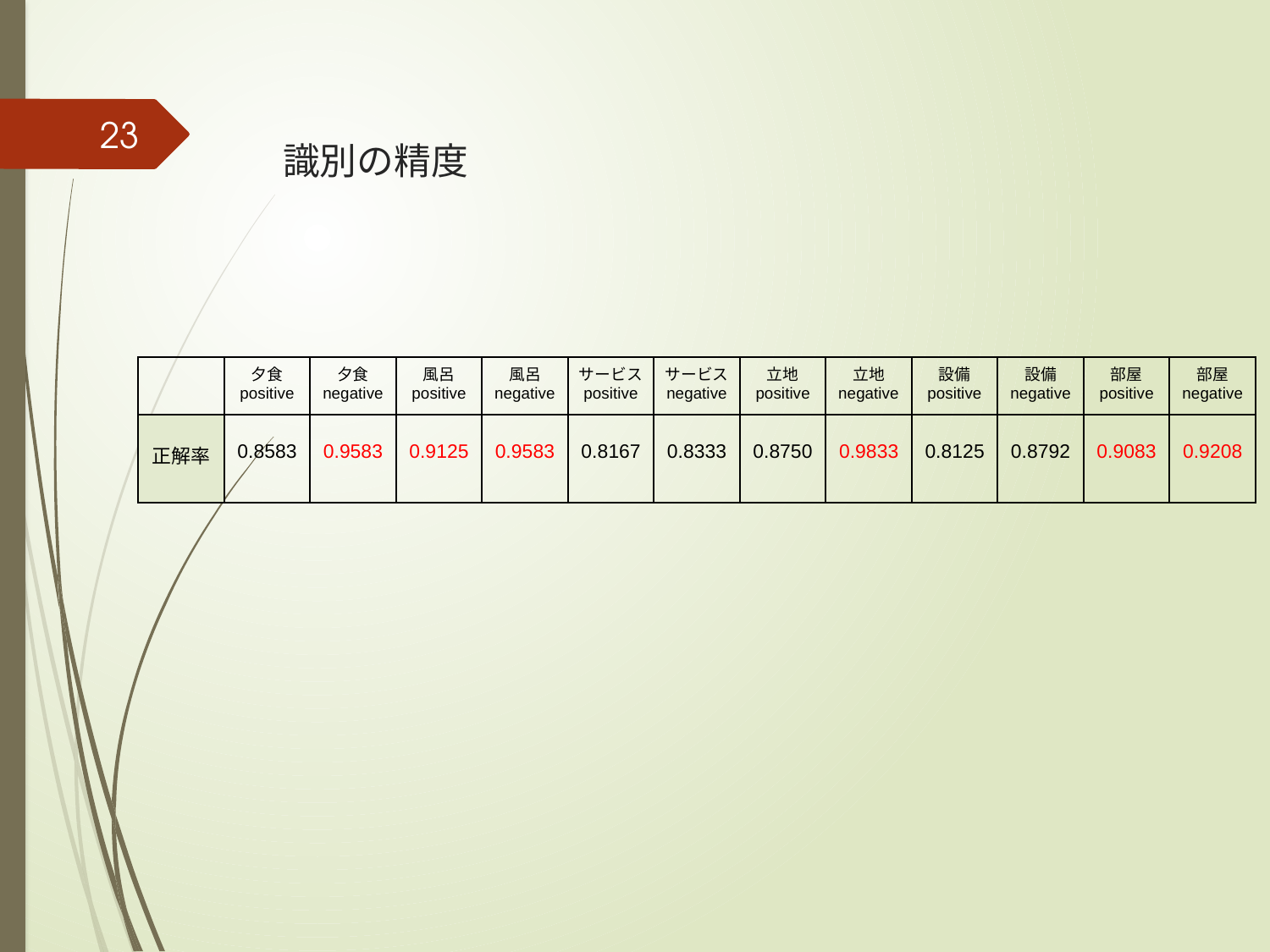

# 識別の精度
23
|  | 夕食 positive | 夕食 negative | 風呂 positive | 風呂 negative | サービス positive | サービス negative | 立地 positive | 立地 negative | 設備 positive | 設備 negative | 部屋 positive | 部屋 negative |
| --- | --- | --- | --- | --- | --- | --- | --- | --- | --- | --- | --- | --- |
| 正解率 | 0.8583 | 0.9583 | 0.9125 | 0.9583 | 0.8167 | 0.8333 | 0.8750 | 0.9833 | 0.8125 | 0.8792 | 0.9083 | 0.9208 |